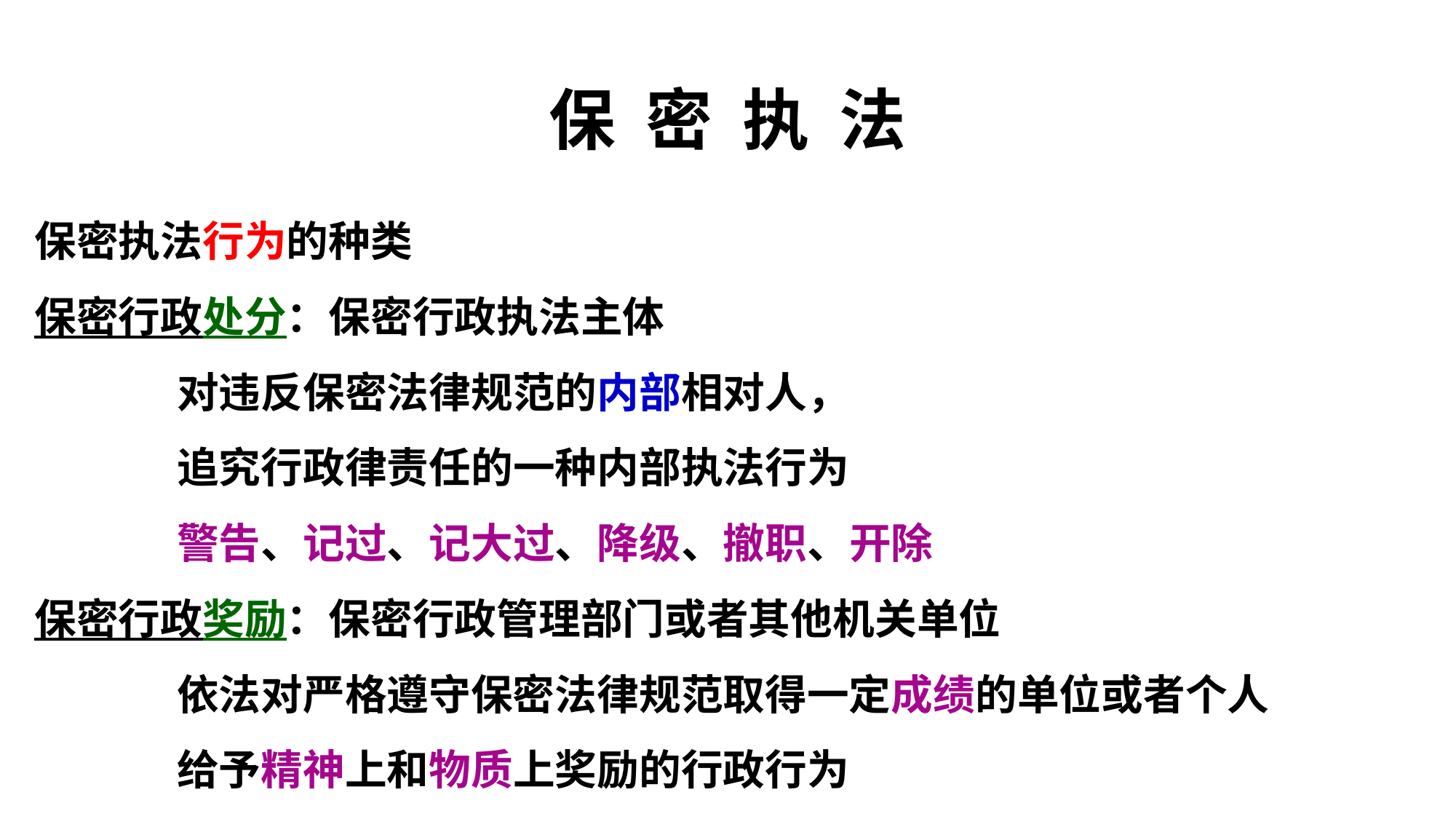

# 保  密  执  法
保密执法行为的种类
保密行政处分：保密行政执法主体
              对违反保密法律规范的内部相对人，
              追究行政律责任的一种内部执法行为
              警告、记过、记大过、降级、撤职、开除
保密行政奖励：保密行政管理部门或者其他机关单位
              依法对严格遵守保密法律规范取得一定成绩的单位或者个人
              给予精神上和物质上奖励的行政行为